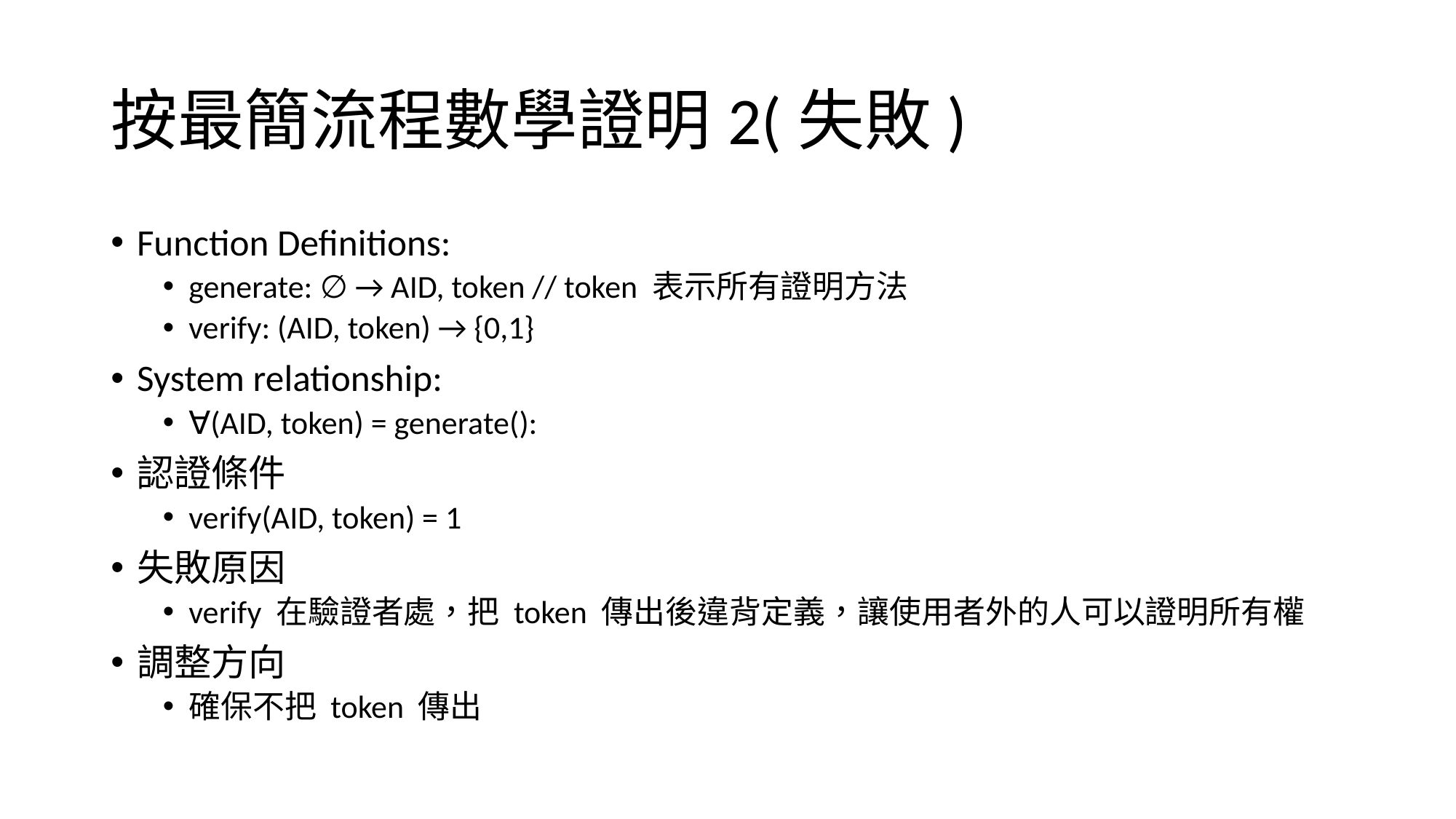

# 按最簡流程數學證明2(失敗)
Function Definitions:
generate: ∅ → AID, token // token 表示所有證明方法
verify: (AID, token) → {0,1}
System relationship:
∀(AID, token) = generate():
認證條件
verify(AID, token) = 1
失敗原因
verify 在驗證者處，把 token 傳出後違背定義，讓使用者外的人可以證明所有權
調整方向
確保不把 token 傳出